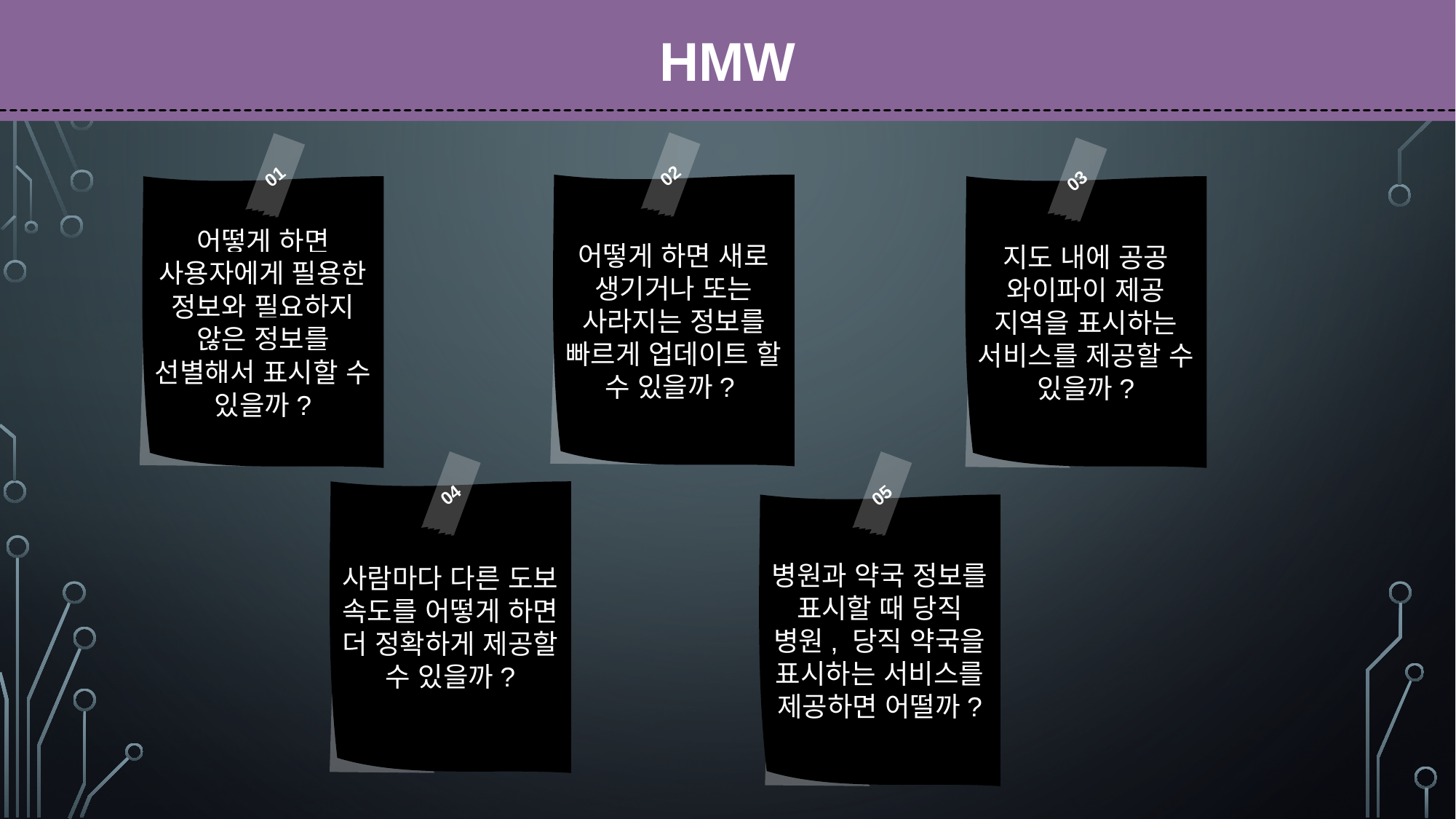

HMW
02
01
03
어떻게 하면 새로 생기거나 또는 사라지는 정보를 빠르게 업데이트 할 수 있을까?

어떻게 하면
사용자에게 필용한 정보와 필요하지 않은 정보를 선별해서 표시할 수 있을까?

지도 내에 공공 와이파이 제공 지역을 표시하는 서비스를 제공할 수 있을까?

04
05
사람마다 다른 도보 속도를 어떻게 하면 더 정확하게 제공할 수 있을까?

병원과 약국 정보를 표시할 때 당직 병원, 당직 약국을 표시하는 서비스를 제공하면 어떨까?